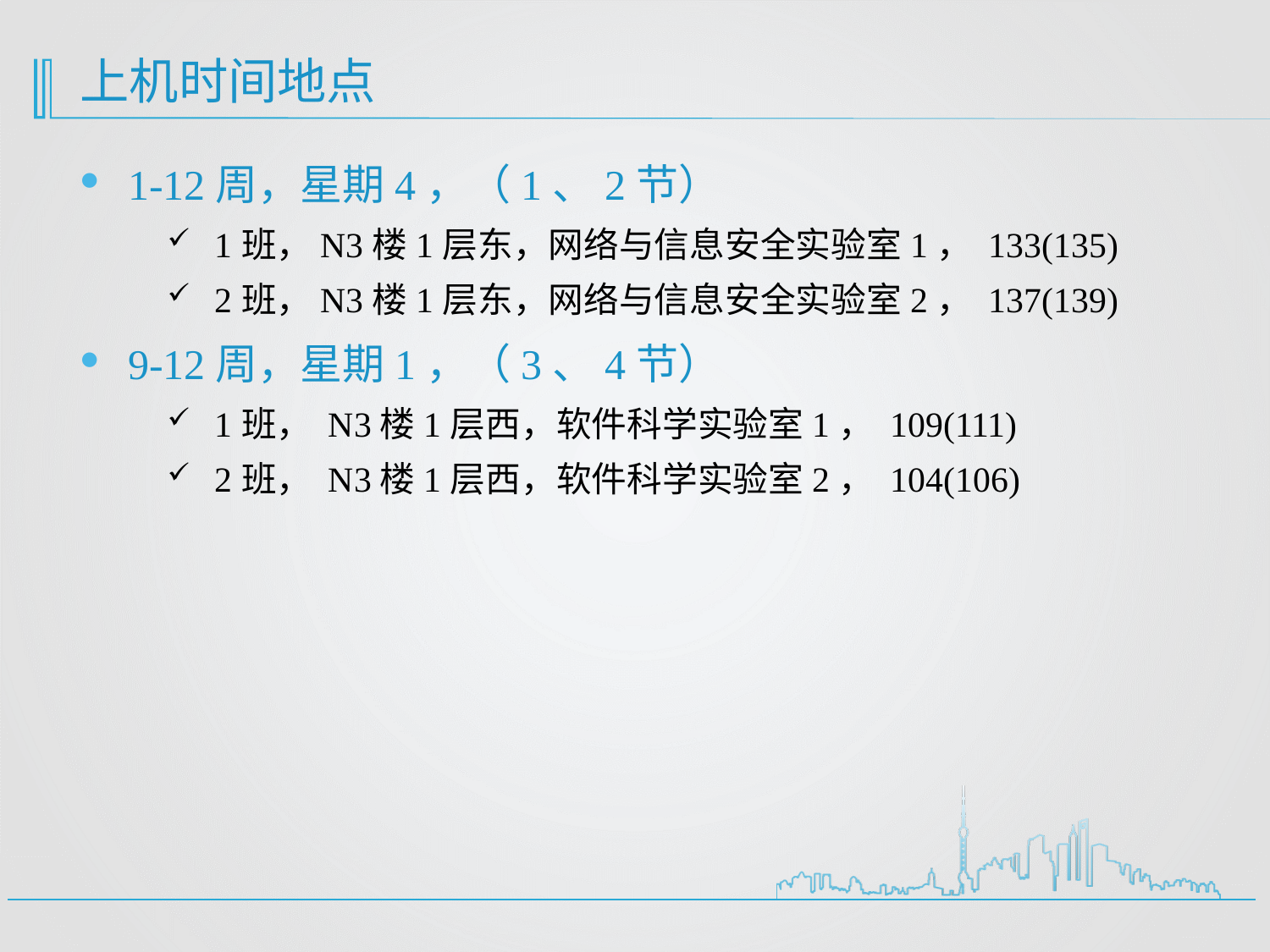

# 上机时间地点
1-12周，星期4，（1、2节）
1班，N3楼1层东，网络与信息安全实验室1， 133(135)
2班，N3楼1层东，网络与信息安全实验室2， 137(139)
9-12周，星期1，（3、4节）
1班， N3楼1层西，软件科学实验室1， 109(111)
2班， N3楼1层西，软件科学实验室2， 104(106)